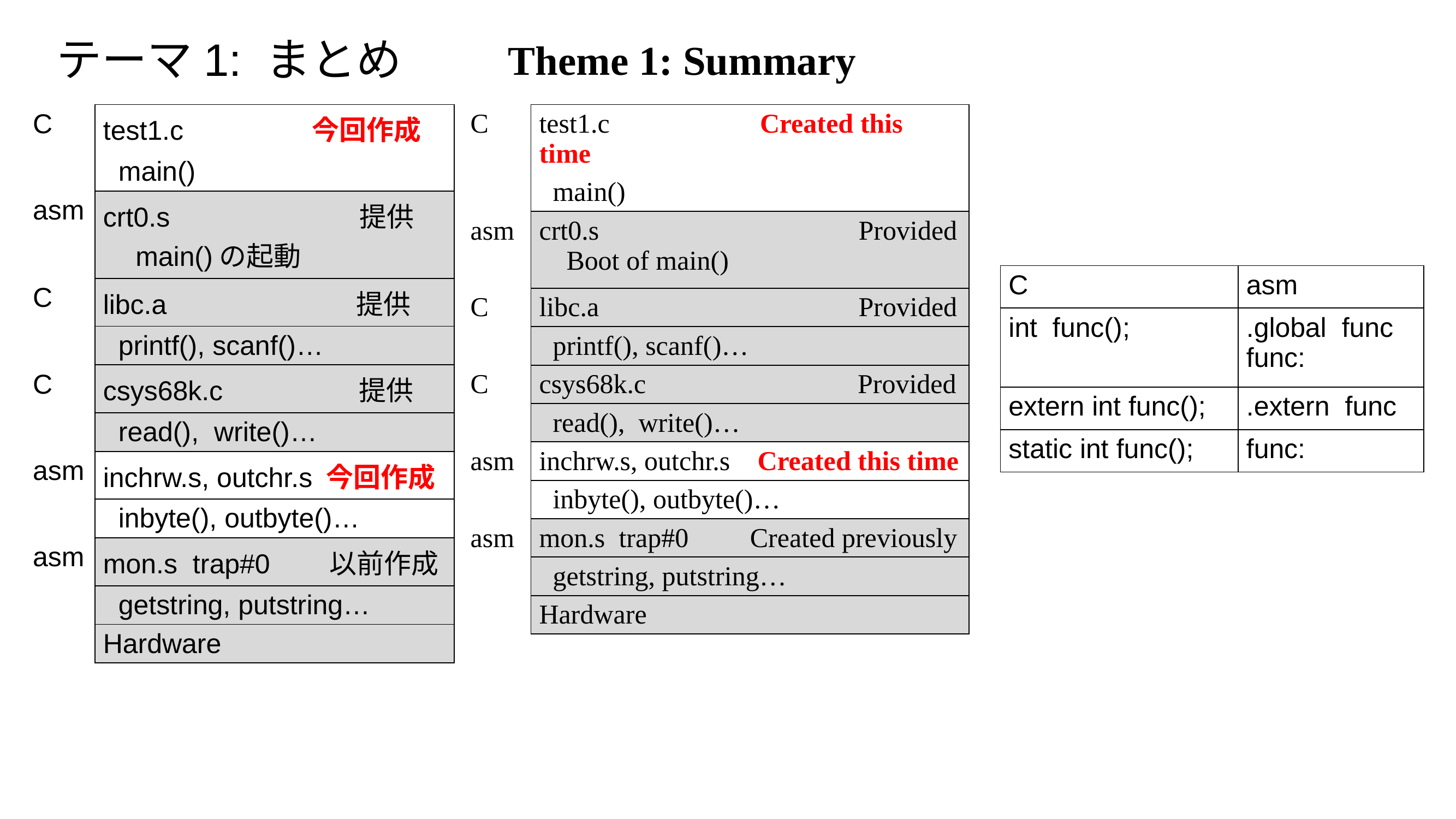

# テーマ1: まとめ
Theme 1: Summary
| C | test1.c 今回作成 |
| --- | --- |
|  | main() |
| asm | crt0.s 提供 main()の起動 |
|  |  |
| C | libc.a 提供 |
|  | printf(), scanf()… |
| C | csys68k.c 提供 |
|  | read(), write()… |
| asm | inchrw.s, outchr.s 今回作成 |
|  | inbyte(), outbyte()… |
| asm | mon.s trap#0 以前作成 |
|  | getstring, putstring… |
|  | Hardware |
| C | test1.c Created this time |
| --- | --- |
|  | main() |
| asm | crt0.s Provided Boot of main() |
|  |  |
| C | libc.a Provided |
|  | printf(), scanf()… |
| C | csys68k.c Provided |
|  | read(), write()… |
| asm | inchrw.s, outchr.s Created this time |
|  | inbyte(), outbyte()… |
| asm | mon.s trap#0 Created previously |
|  | getstring, putstring… |
|  | Hardware |
| C | asm |
| --- | --- |
| int func(); | .global func func: |
| extern int func(); | .extern func |
| static int func(); | func: |